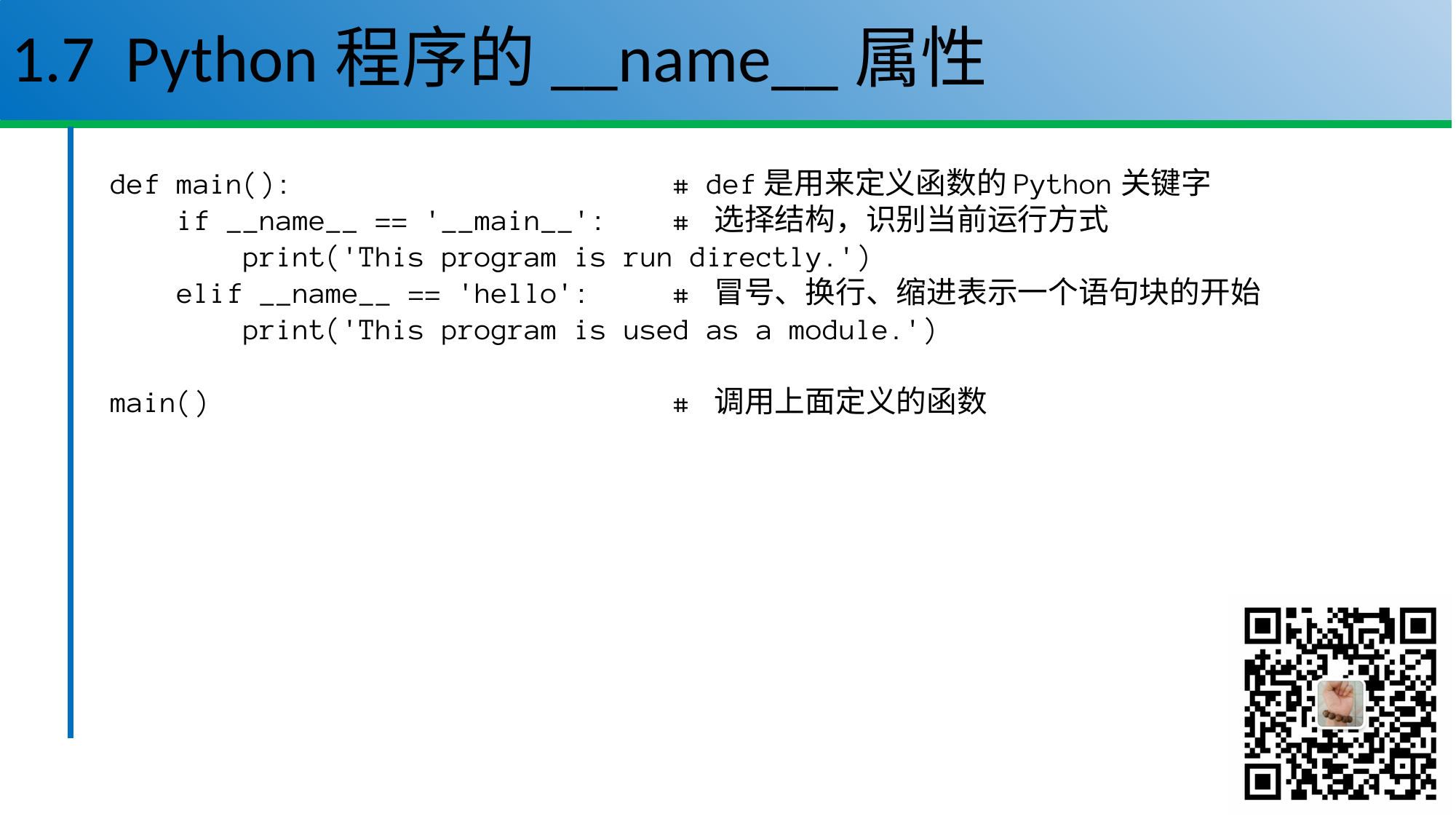

# 1.7  Python程序的__name__属性
def main():                       # def是用来定义函数的Python关键字
    if __name__ == '__main__':    # 选择结构，识别当前运行方式
        print('This program is run directly.')
    elif __name__ == 'hello':     # 冒号、换行、缩进表示一个语句块的开始
        print('This program is used as a module.')

main()                            # 调用上面定义的函数
27